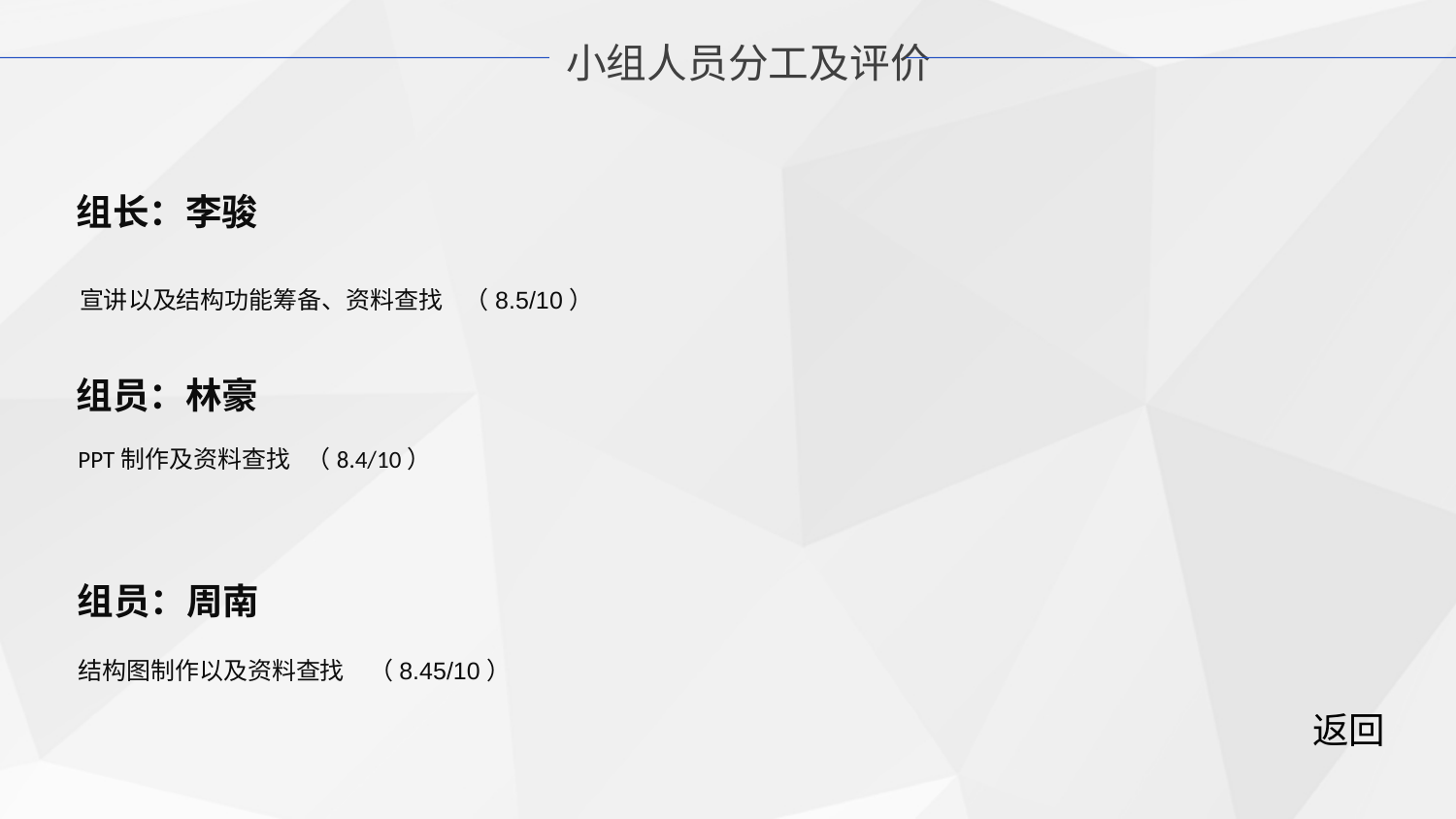

小组人员分工及评价

组长：李骏
宣讲以及结构功能筹备、资料查找    （8.5/10）
组员：林豪
PPT制作及资料查找   （8.4/10）
组员：周南
结构图制作以及资料查找 	（8.45/10）
返回